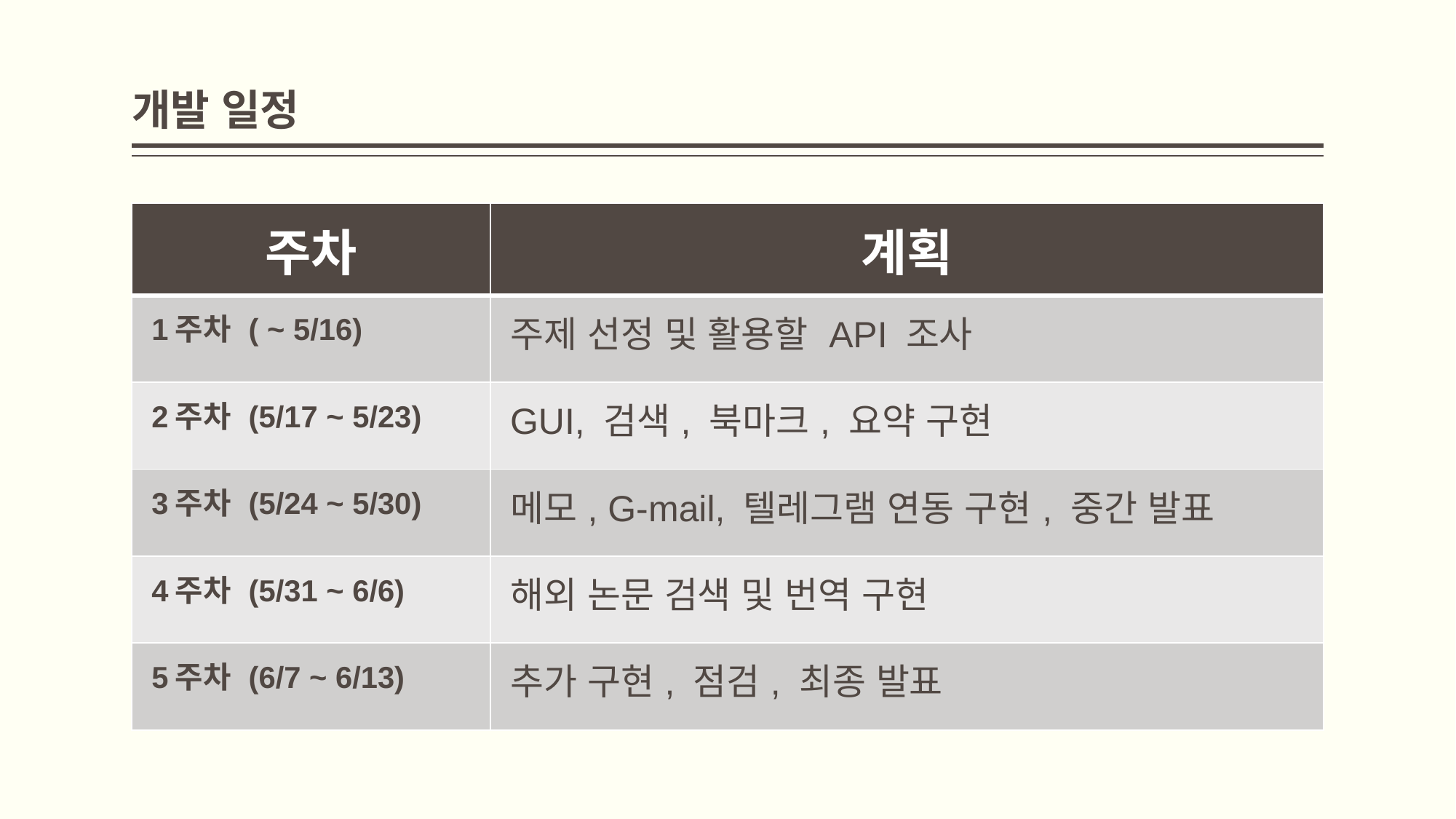

# 개발 일정
| 주차 | 계획 |
| --- | --- |
| 1주차 ( ~ 5/16) | 주제 선정 및 활용할 API 조사 |
| 2주차 (5/17 ~ 5/23) | GUI, 검색, 북마크, 요약 구현 |
| 3주차 (5/24 ~ 5/30) | 메모, G-mail, 텔레그램 연동 구현, 중간 발표 |
| 4주차 (5/31 ~ 6/6) | 해외 논문 검색 및 번역 구현 |
| 5주차 (6/7 ~ 6/13) | 추가 구현, 점검, 최종 발표 |